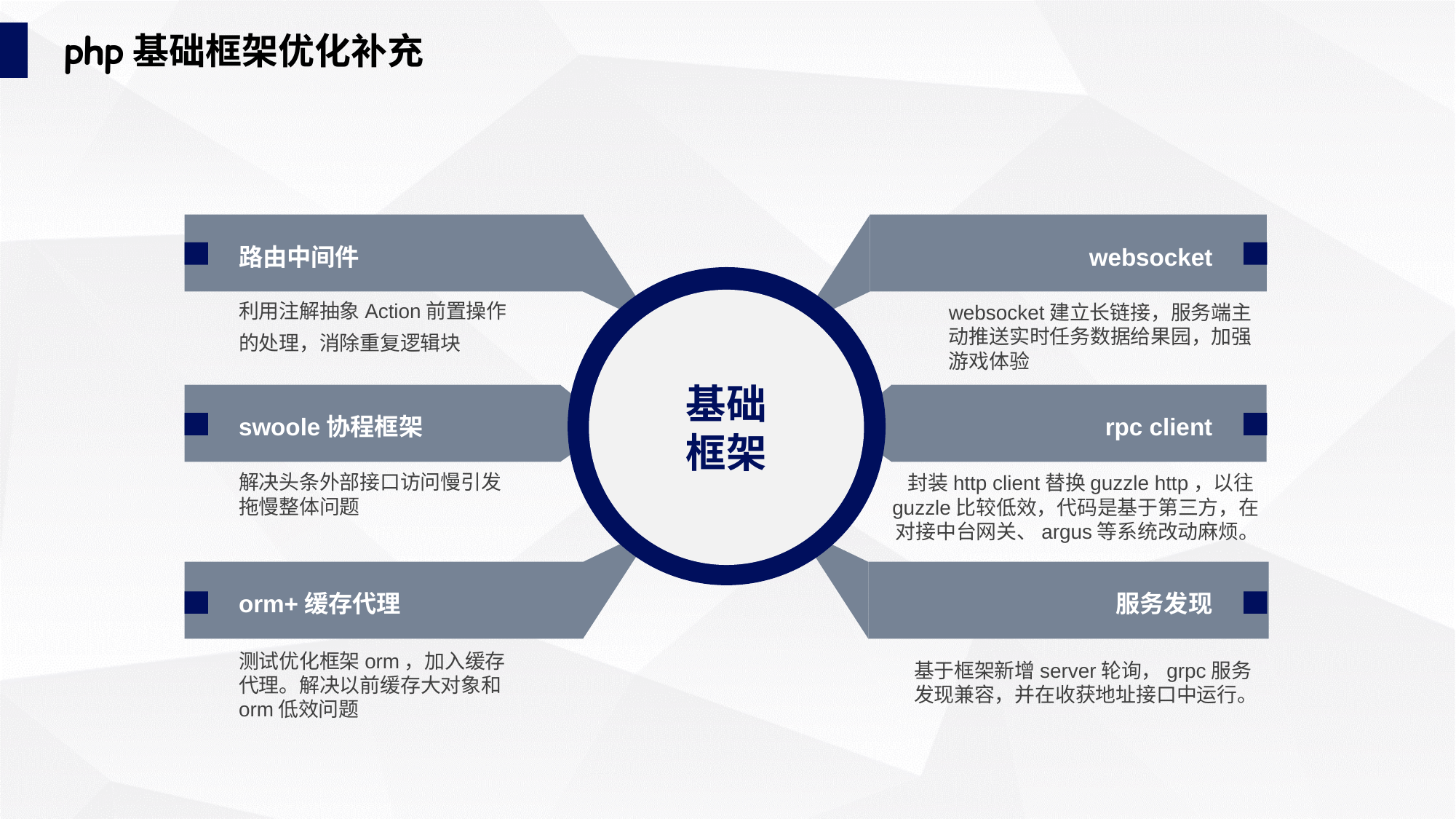

php基础框架优化补充

路由中间件
websocket

基础
框架
websocket建立长链接，服务端主动推送实时任务数据给果园，加强游戏体验
利用注解抽象Action前置操作的处理，消除重复逻辑块

swoole协程框架
rpc client

封装http client替换guzzle http，以往guzzle比较低效，代码是基于第三方，在对接中台网关、argus等系统改动麻烦。
解决头条外部接口访问慢引发拖慢整体问题

orm+缓存代理
服务发现

基于框架新增server轮询，grpc服务发现兼容，并在收获地址接口中运行。
测试优化框架orm，加入缓存代理。解决以前缓存大对象和orm低效问题